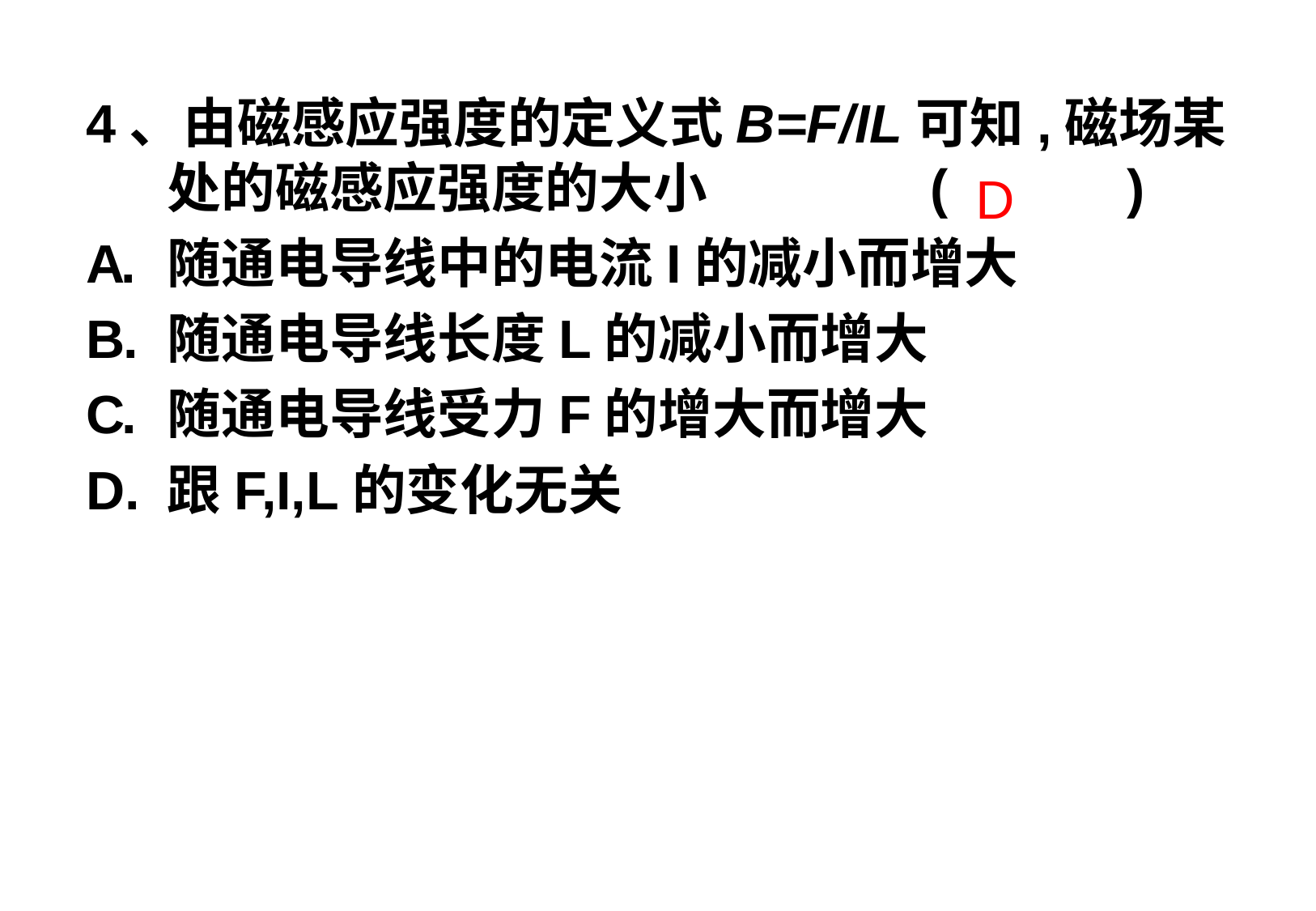

4、由磁感应强度的定义式B=F/IL可知,磁场某处的磁感应强度的大小                 (            )
随通电导线中的电流I的减小而增大
随通电导线长度L的减小而增大
随通电导线受力F的增大而增大
跟F,I,L的变化无关
D